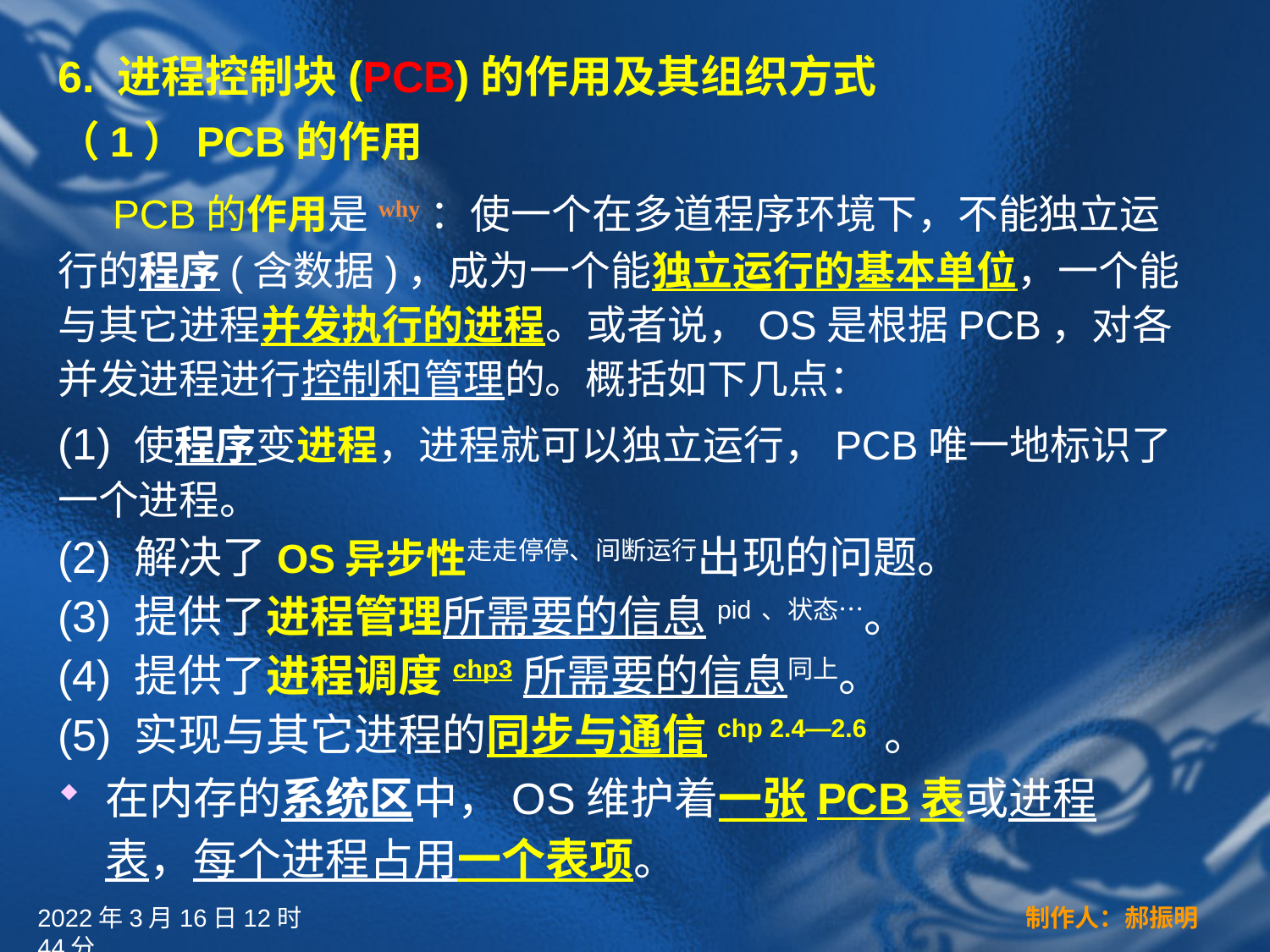

6. 进程控制块(PCB)的作用及其组织方式
（1）PCB的作用
    PCB的作用是why：使一个在多道程序环境下，不能独立运行的程序(含数据)，成为一个能独立运行的基本单位，一个能与其它进程并发执行的进程。或者说，OS是根据PCB，对各并发进程进行控制和管理的。概括如下几点：
(1) 使程序变进程，进程就可以独立运行，PCB唯一地标识了一个进程。
(2) 解决了OS异步性走走停停、间断运行出现的问题。
(3) 提供了进程管理所需要的信息pid、状态…。
(4) 提供了进程调度chp3所需要的信息同上。
(5) 实现与其它进程的同步与通信chp 2.4—2.6 。
在内存的系统区中，OS维护着一张PCB表或进程表，每个进程占用一个表项。
制作人：郝振明
2022年3月16日12时44分